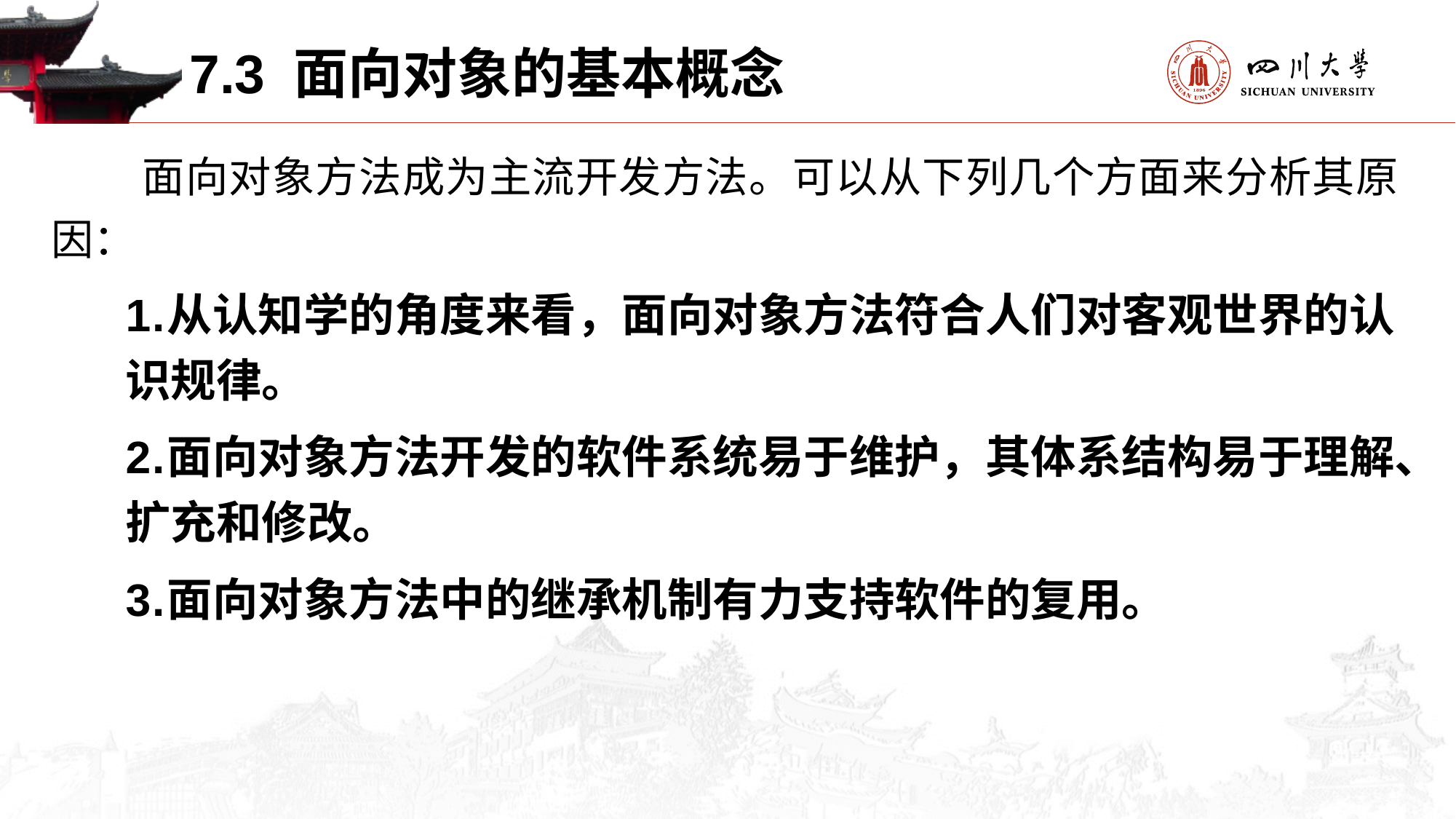

7.3 面向对象的基本概念

  面向对象方法成为主流开发方法。可以从下列几个方面来分析其原因：
从认知学的角度来看，面向对象方法符合人们对客观世界的认识规律。
面向对象方法开发的软件系统易于维护，其体系结构易于理解、扩充和修改。
面向对象方法中的继承机制有力支持软件的复用。